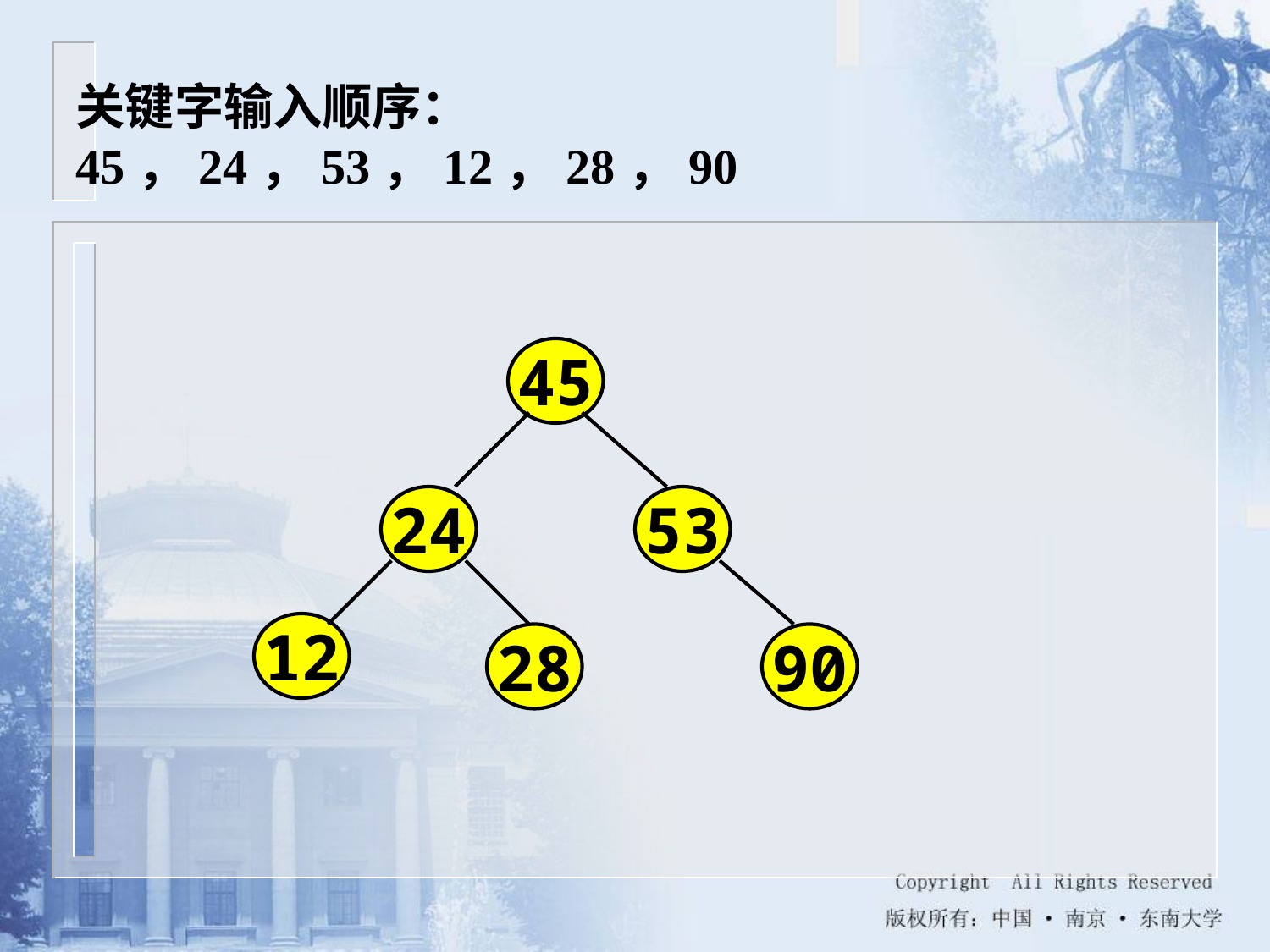

关键字输入顺序：
45，24，53，12，28，90
45

24
53

12
28
90